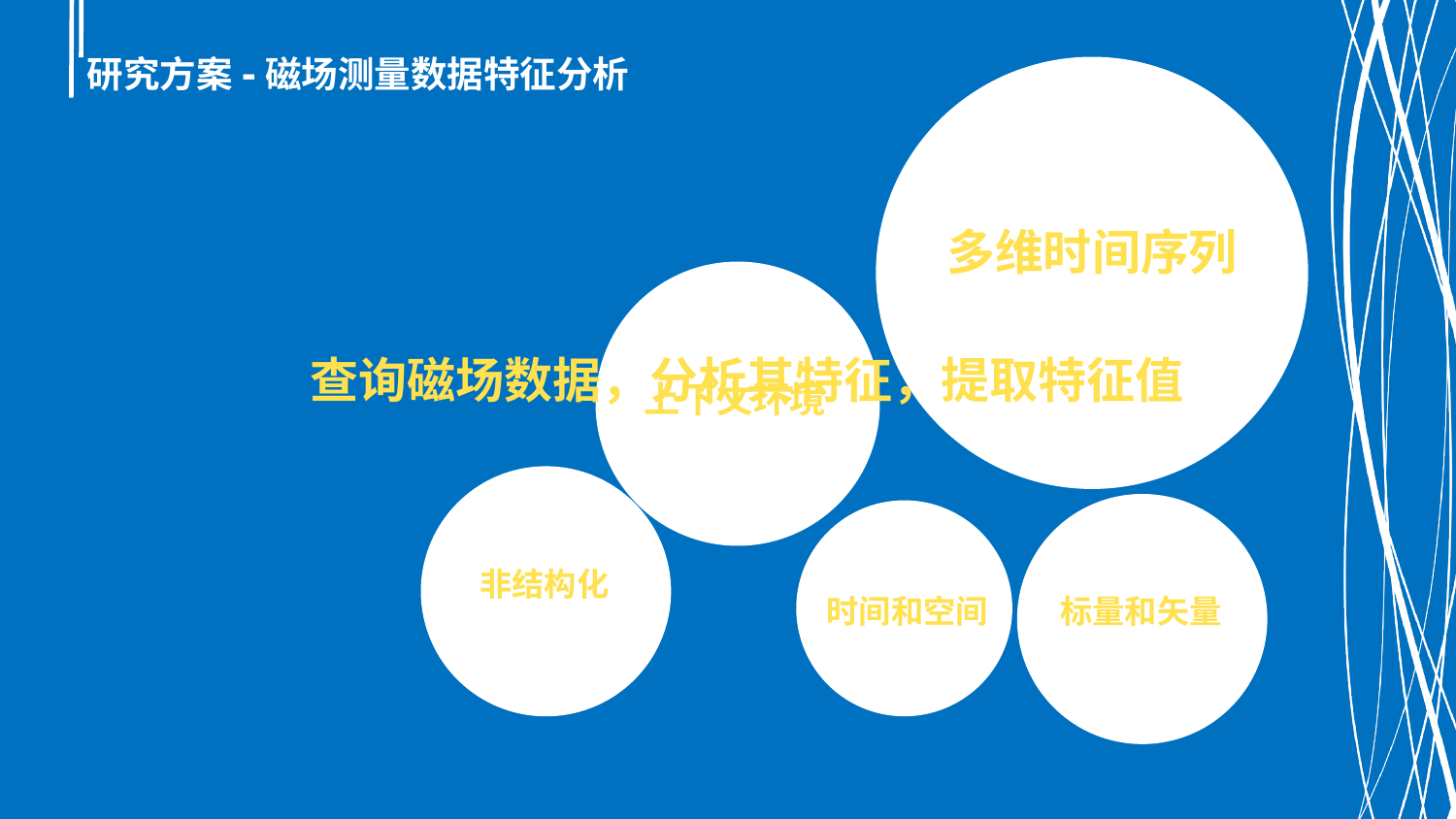

研究方案-磁场测量数据特征分析

多维时间序列

上下文环境
查询磁场数据，分析其特征，提取特征值

非结构化

标量和矢量

时间和空间